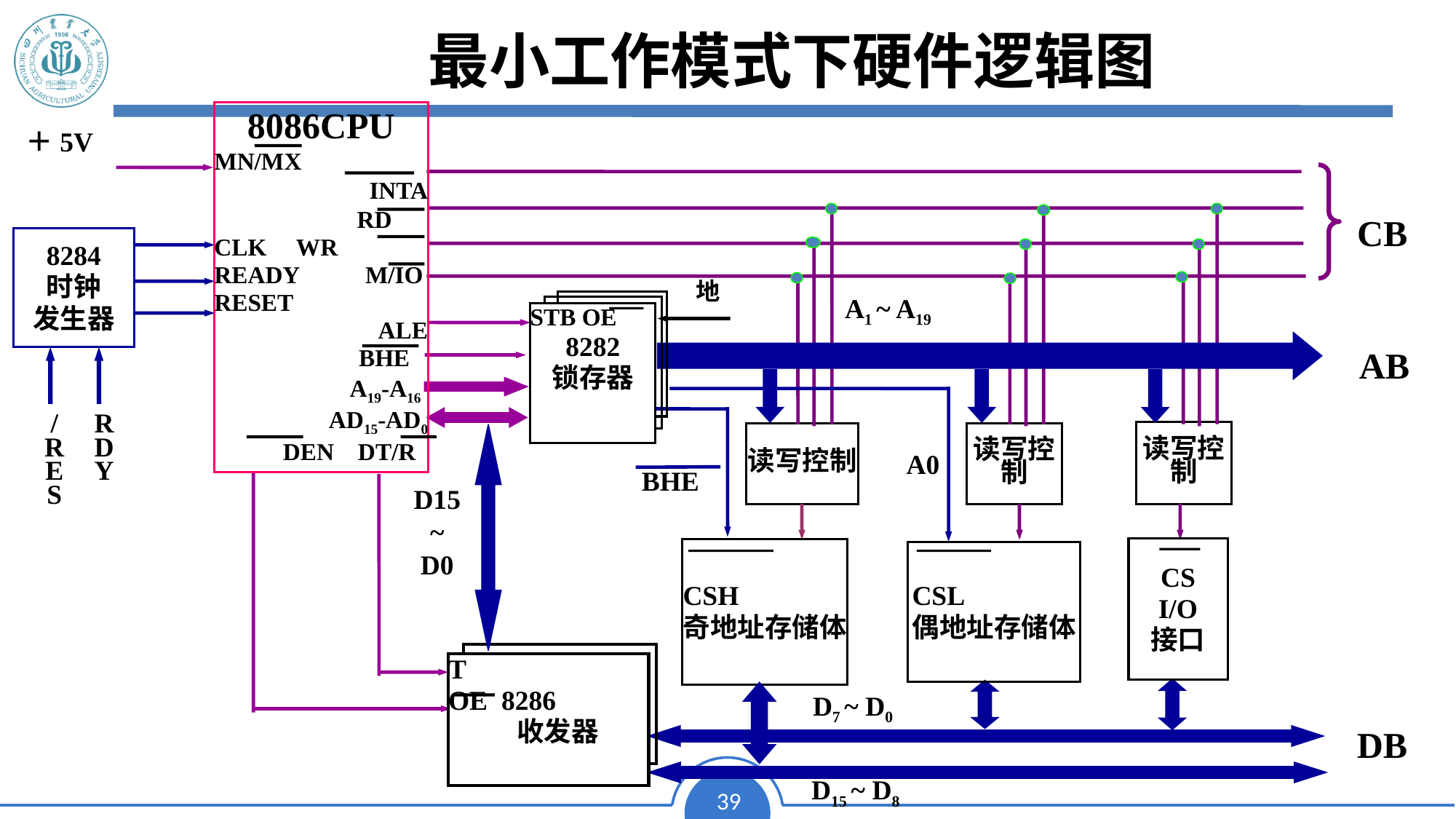

最小工作模式下硬件逻辑图
最小工作模式下硬件逻辑图
8086CPU
MN/MX
 INTA
      RD
CLK     WR
READY           M/IO
RESET
ALE
BHE
       A19-A16
       AD15-AD0
DEN    DT/R

＋5V

CB

8284
时钟
发生器

/RES
RDY
地

A1 ~ A19

AB

A0
BHE

STB OE
8282
锁存器

读写控制
读写控制
读写控制

D15
~
D0

CS
I/O
接口

CSH
奇地址存储体

CSL
偶地址存储体

T
OE  8286
  收发器

D7 ~ D0
DB

D15 ~ D8